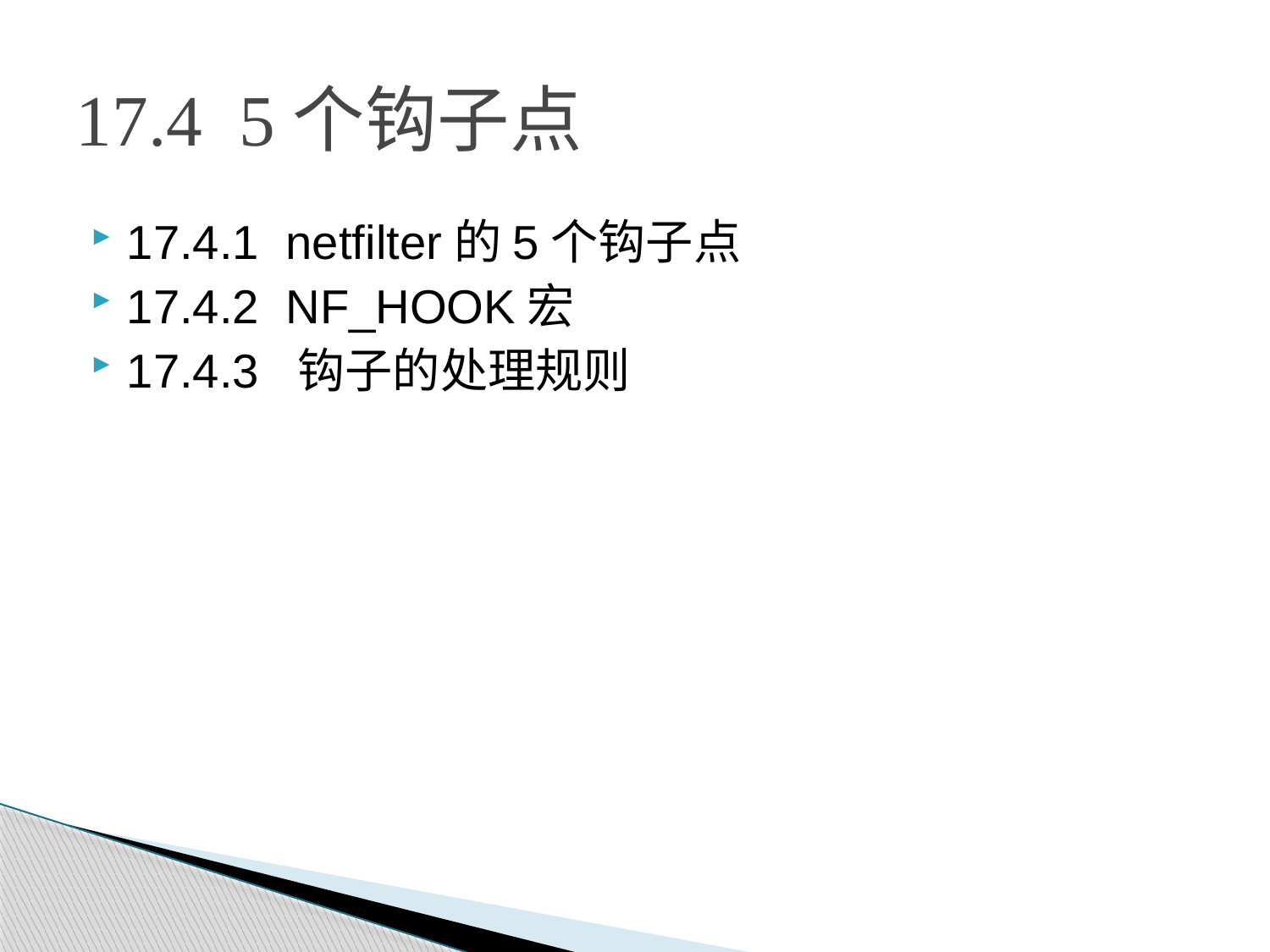

# 17.4  5个钩子点
17.4.1  netfilter的5个钩子点
17.4.2  NF_HOOK宏
17.4.3  钩子的处理规则